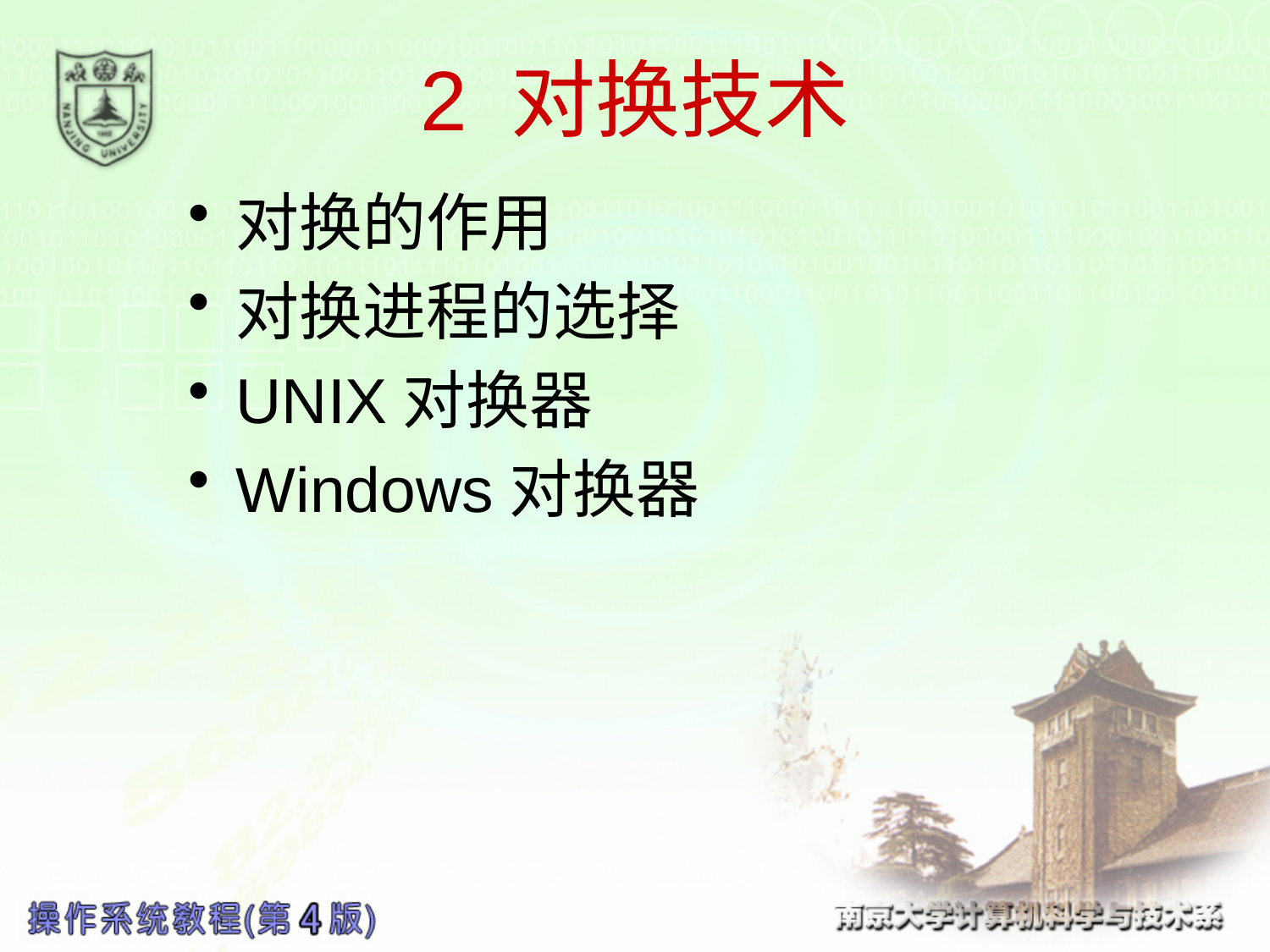

# 2 对换技术
对换的作用
对换进程的选择
UNIX对换器
Windows对换器